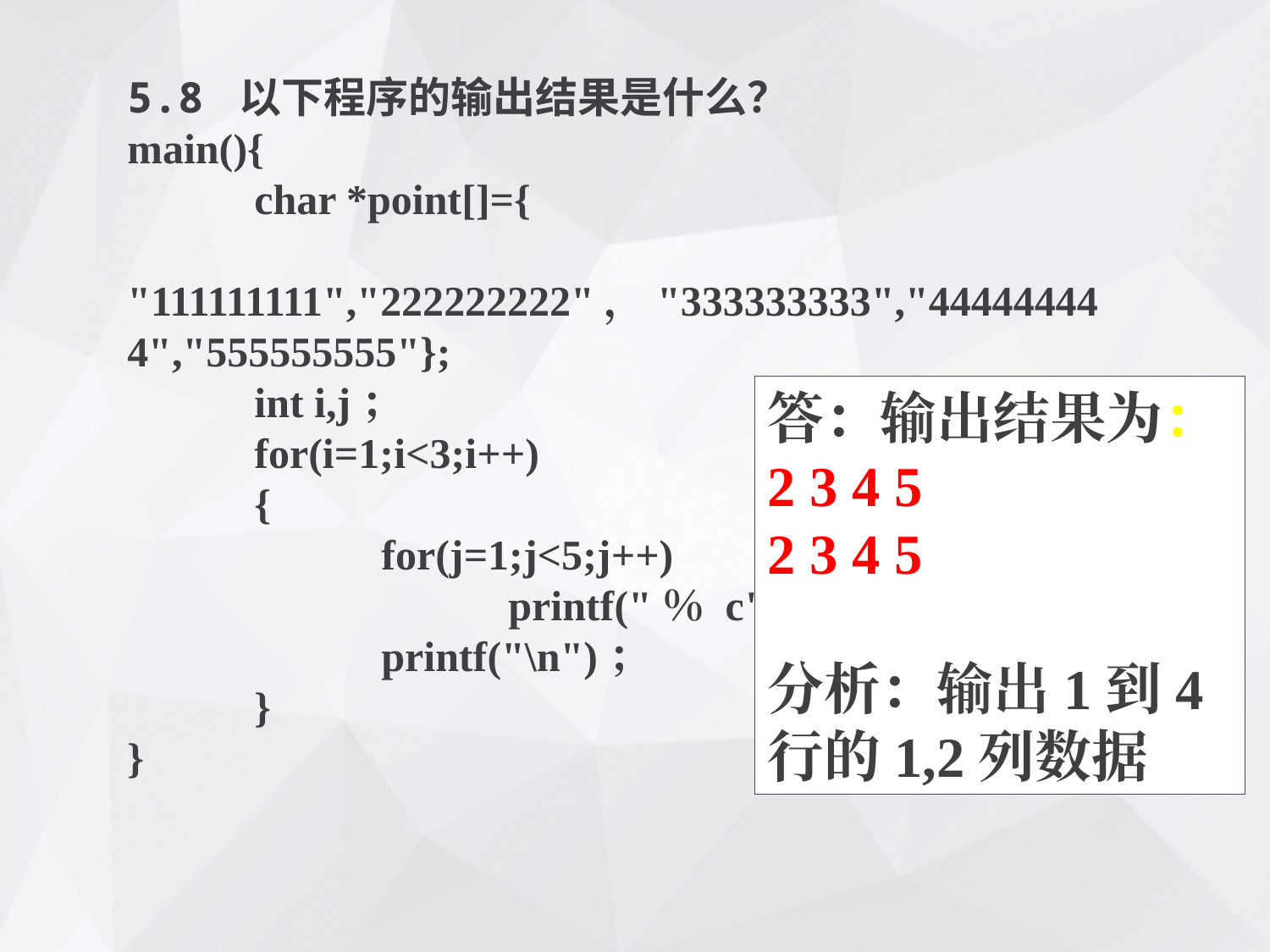

5.8 以下程序的输出结果是什么？
main(){
	char *point[]={
		"111111111","222222222"，"333333333","444444444","555555555"};
	int i,j；
	for(i=1;i<3;i++)
	{
		for(j=1;j<5;j++)
			printf("％ c",*(point[j]+i));
		printf("\n")；
	}
}
答：输出结果为：
2 3 4 5
2 3 4 5
分析：输出1到4行的1,2列数据